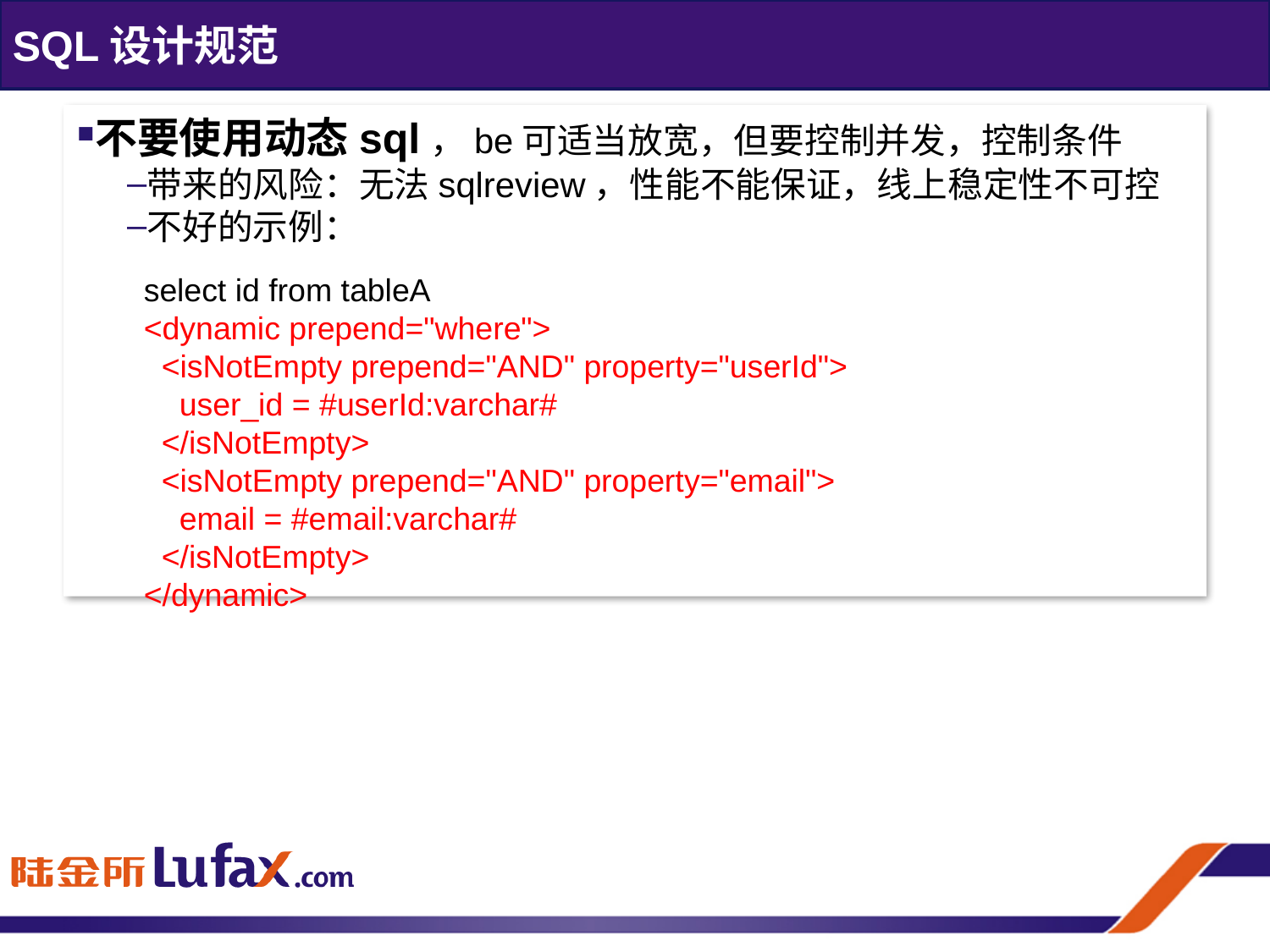

SQL设计规范
不要使用动态sql，be可适当放宽，但要控制并发，控制条件
带来的风险：无法sqlreview，性能不能保证，线上稳定性不可控
不好的示例：

select id from tableA
<dynamic prepend="where">
  <isNotEmpty prepend="AND" property="userId">
    user_id = #userId:varchar#
  </isNotEmpty>
  <isNotEmpty prepend="AND" property="email">
    email = #email:varchar#
  </isNotEmpty>
</dynamic>